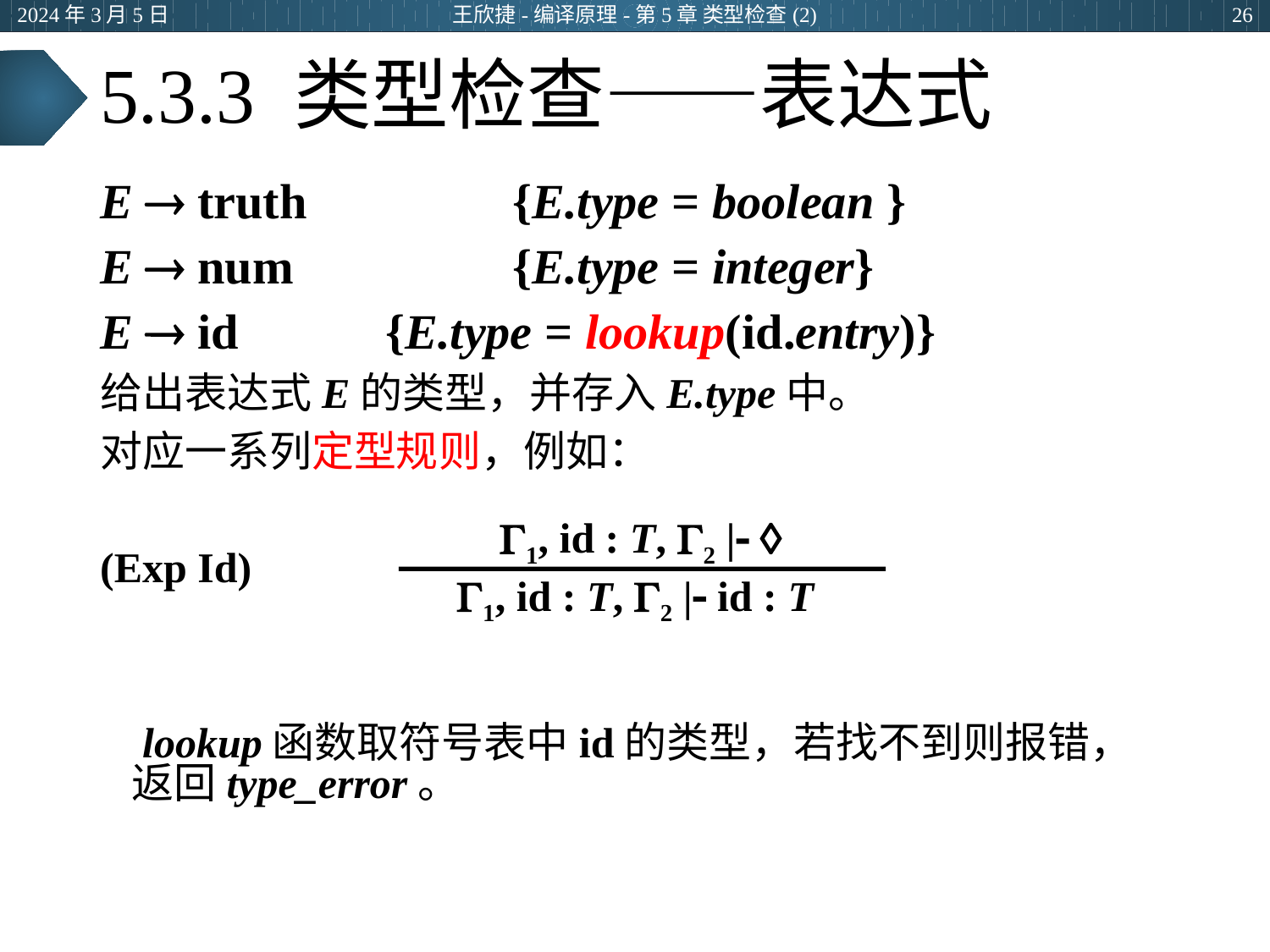

2024年3月5日
王欣捷-编译原理-第5章 类型检查(2)
26
# 5.3.3 类型检查——表达式
E → truth		{E.type = boolean }
E → num		{E.type = integer}
E → id		{E.type = lookup(id.entry)}
给出表达式E的类型，并存入E.type中。
对应一系列定型规则，例如：

(Exp Id)

    lookup函数取符号表中id的类型，若找不到则报错，返回type_error。
 Γ1, id : T, Γ2 |− ◊
Γ1, id : T, Γ2 |− id : T